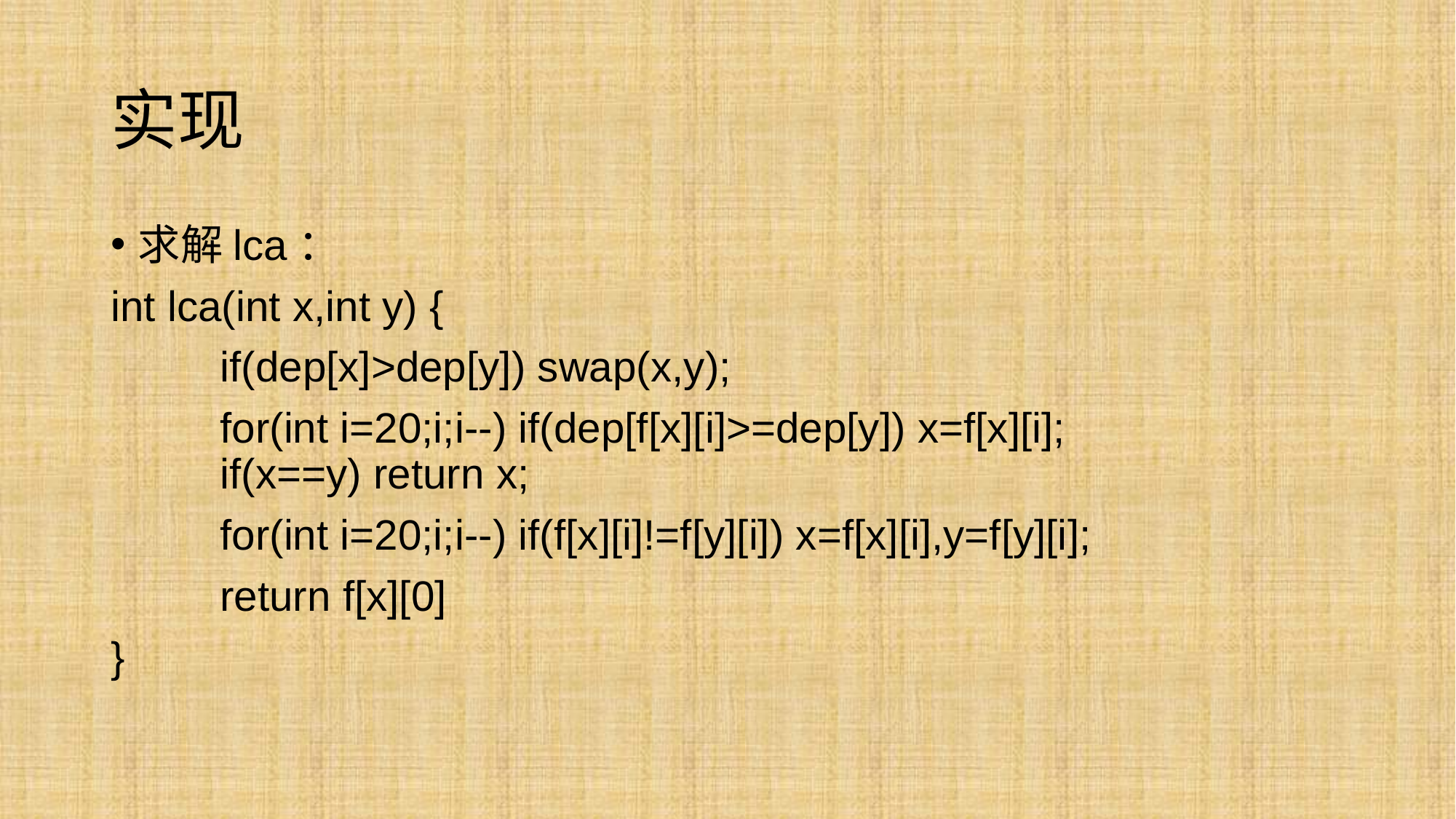

# 实现
求解lca：
int lca(int x,int y) {
	if(dep[x]>dep[y]) swap(x,y);
	for(int i=20;i;i--) if(dep[f[x][i]>=dep[y]) x=f[x][i];
	if(x==y) return x;
	for(int i=20;i;i--) if(f[x][i]!=f[y][i]) x=f[x][i],y=f[y][i];
	return f[x][0]
}